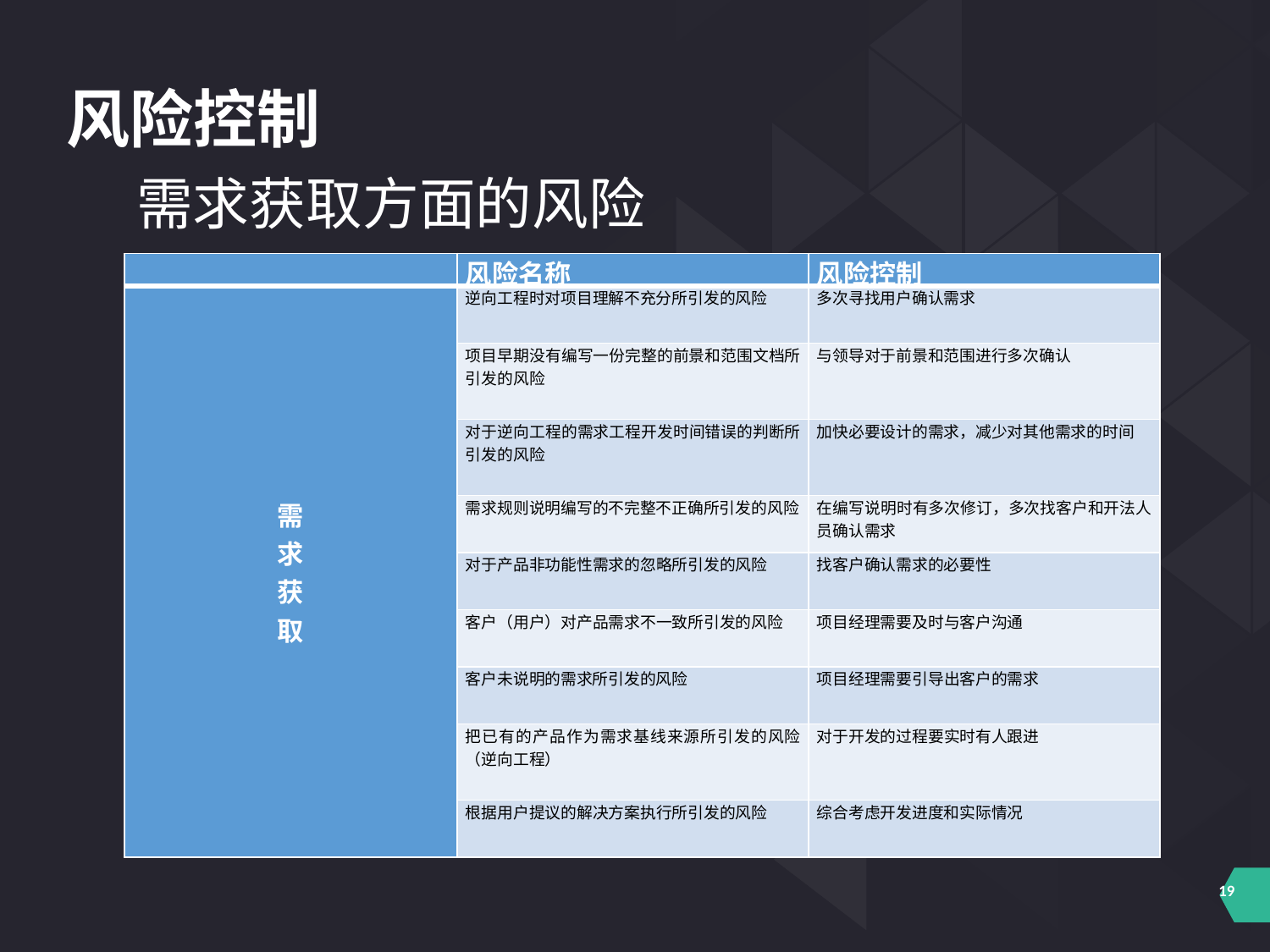

风险控制
需求获取方面的风险
|  | 风险名称 | 风险控制 |
| --- | --- | --- |
| 需 求 获 取 | 逆向工程时对项目理解不充分所引发的风险 | 多次寻找用户确认需求 |
|  | 项目早期没有编写一份完整的前景和范围文档所引发的风险 | 与领导对于前景和范围进行多次确认 |
|  | 对于逆向工程的需求工程开发时间错误的判断所引发的风险 | 加快必要设计的需求，减少对其他需求的时间 |
|  | 需求规则说明编写的不完整不正确所引发的风险 | 在编写说明时有多次修订，多次找客户和开法人员确认需求 |
|  | 对于产品非功能性需求的忽略所引发的风险 | 找客户确认需求的必要性 |
|  | 客户（用户）对产品需求不一致所引发的风险 | 项目经理需要及时与客户沟通 |
|  | 客户未说明的需求所引发的风险 | 项目经理需要引导出客户的需求 |
|  | 把已有的产品作为需求基线来源所引发的风险（逆向工程） | 对于开发的过程要实时有人跟进 |
|  | 根据用户提议的解决方案执行所引发的风险 | 综合考虑开发进度和实际情况 |